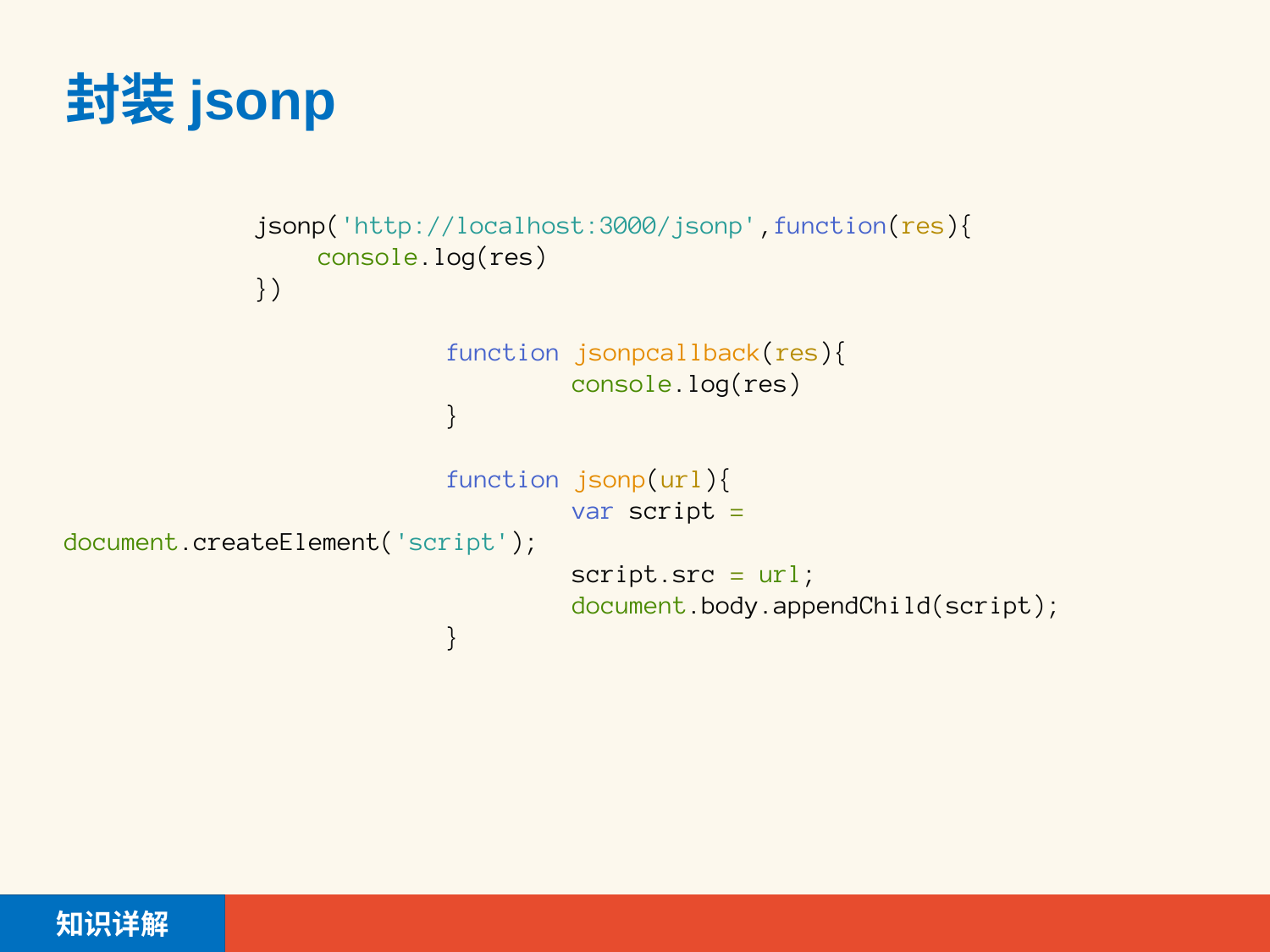

# 封装jsonp
jsonp('http://localhost:3000/jsonp',function(res){
console.log(res)
})

			function jsonpcallback(res){
				console.log(res)
			}

			function jsonp(url){
				var script = document.createElement('script');
				script.src = url;
				document.body.appendChild(script);
			}